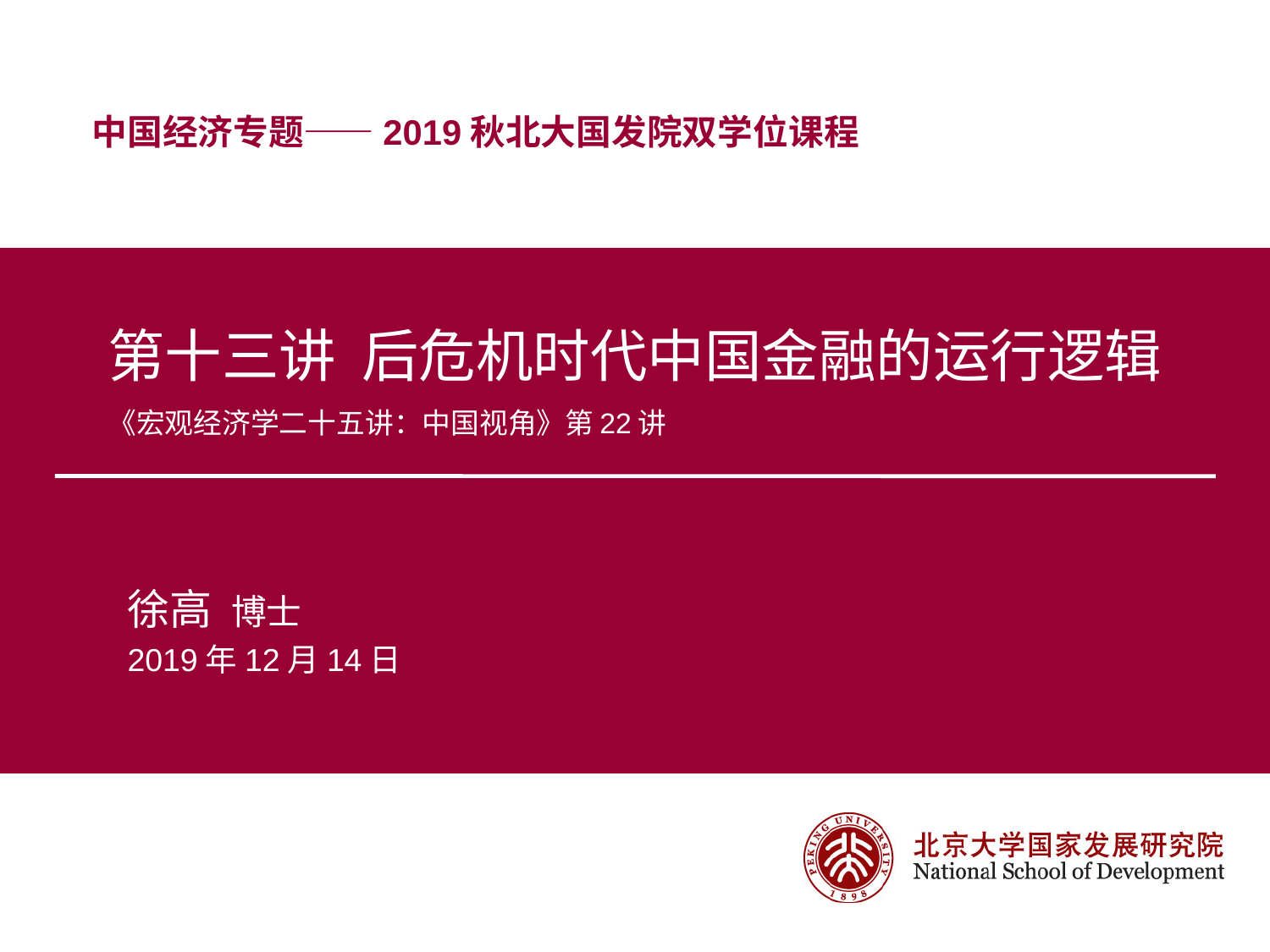

# 第十三讲  后危机时代中国金融的运行逻辑 《宏观经济学二十五讲：中国视角》第22讲

徐高  博士
2019年12月14日